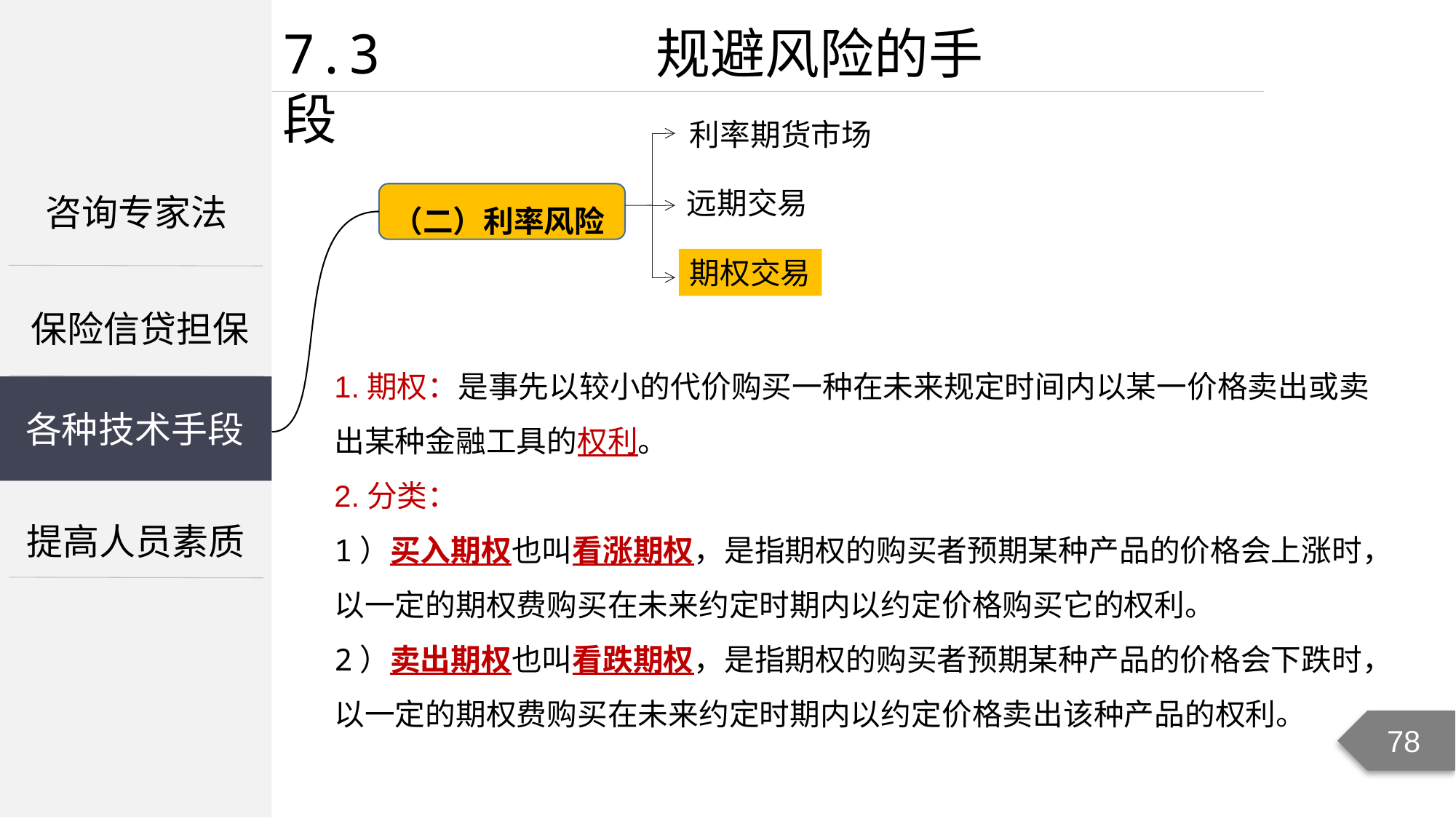

7.3        规避风险的手段
利率期货市场

咨询专家法
远期交易
（二）利率风险
期权交易
保险信贷担保
1.期权：是事先以较小的代价购买一种在未来规定时间内以某一价格卖出或卖出某种金融工具的权利。
2.分类：
1）买入期权也叫看涨期权，是指期权的购买者预期某种产品的价格会上涨时，以一定的期权费购买在未来约定时期内以约定价格购买它的权利。
2）卖出期权也叫看跌期权，是指期权的购买者预期某种产品的价格会下跌时，以一定的期权费购买在未来约定时期内以约定价格卖出该种产品的权利。
各种技术手段

提高人员素质
78